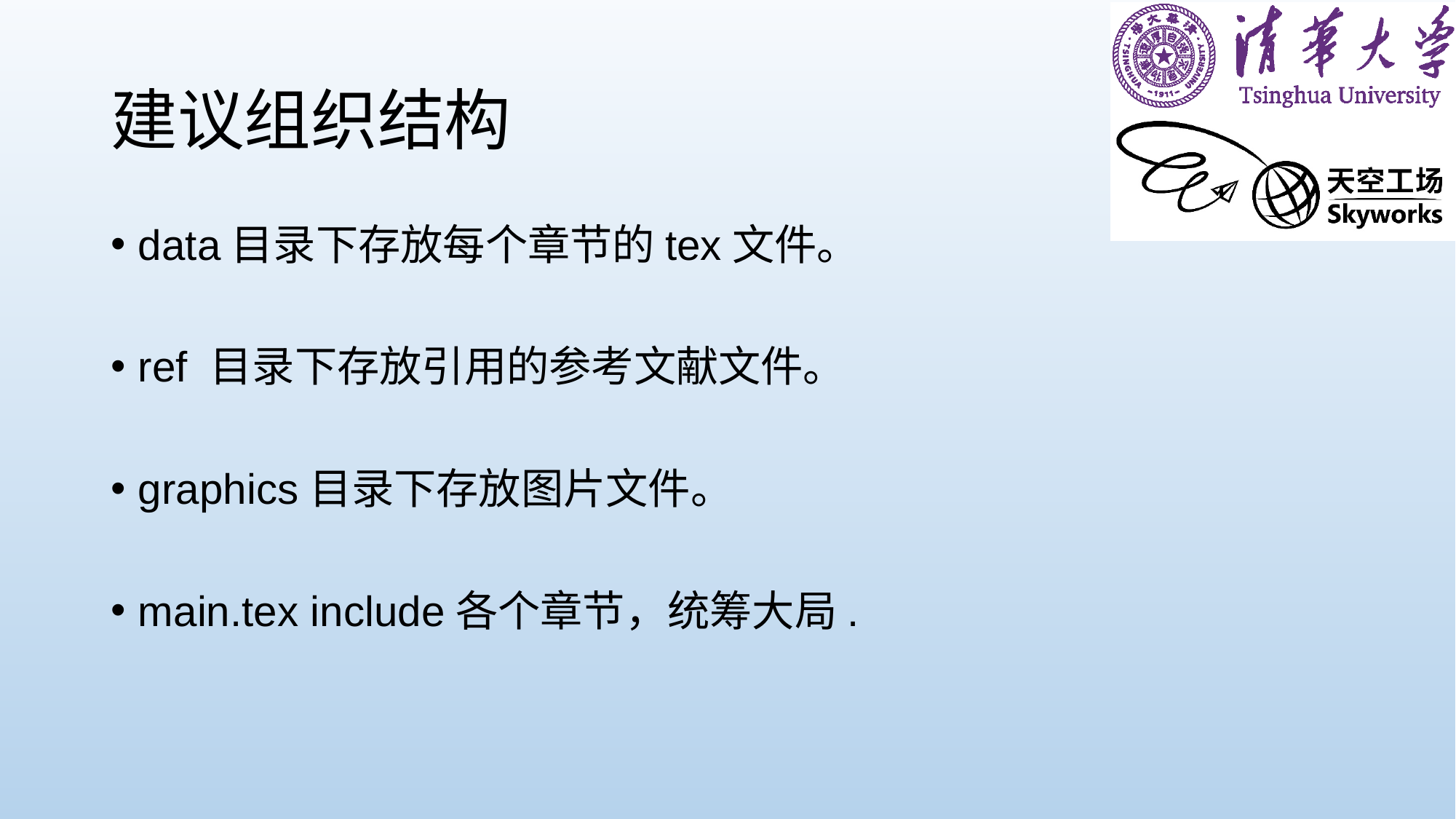

# 建议组织结构
data目录下存放每个章节的tex文件。

ref 目录下存放引用的参考文献文件。

graphics目录下存放图片文件。

main.tex include各个章节，统筹大局.